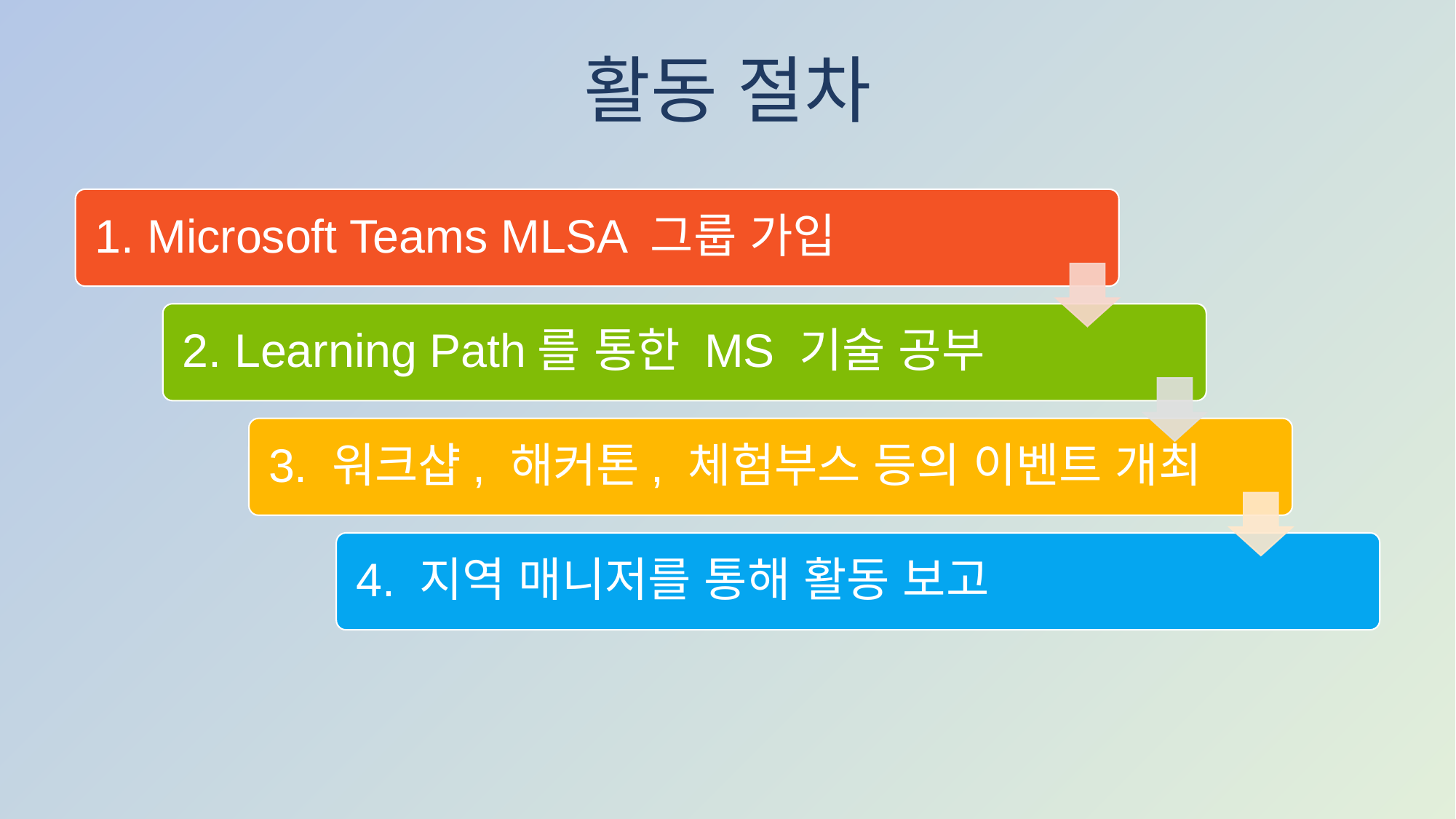

활동 절차
1. Microsoft Teams MLSA 그룹 가입
2. Learning Path를 통한 MS 기술 공부
3. 워크샵, 해커톤, 체험부스 등의 이벤트 개최
4. 지역 매니저를 통해 활동 보고